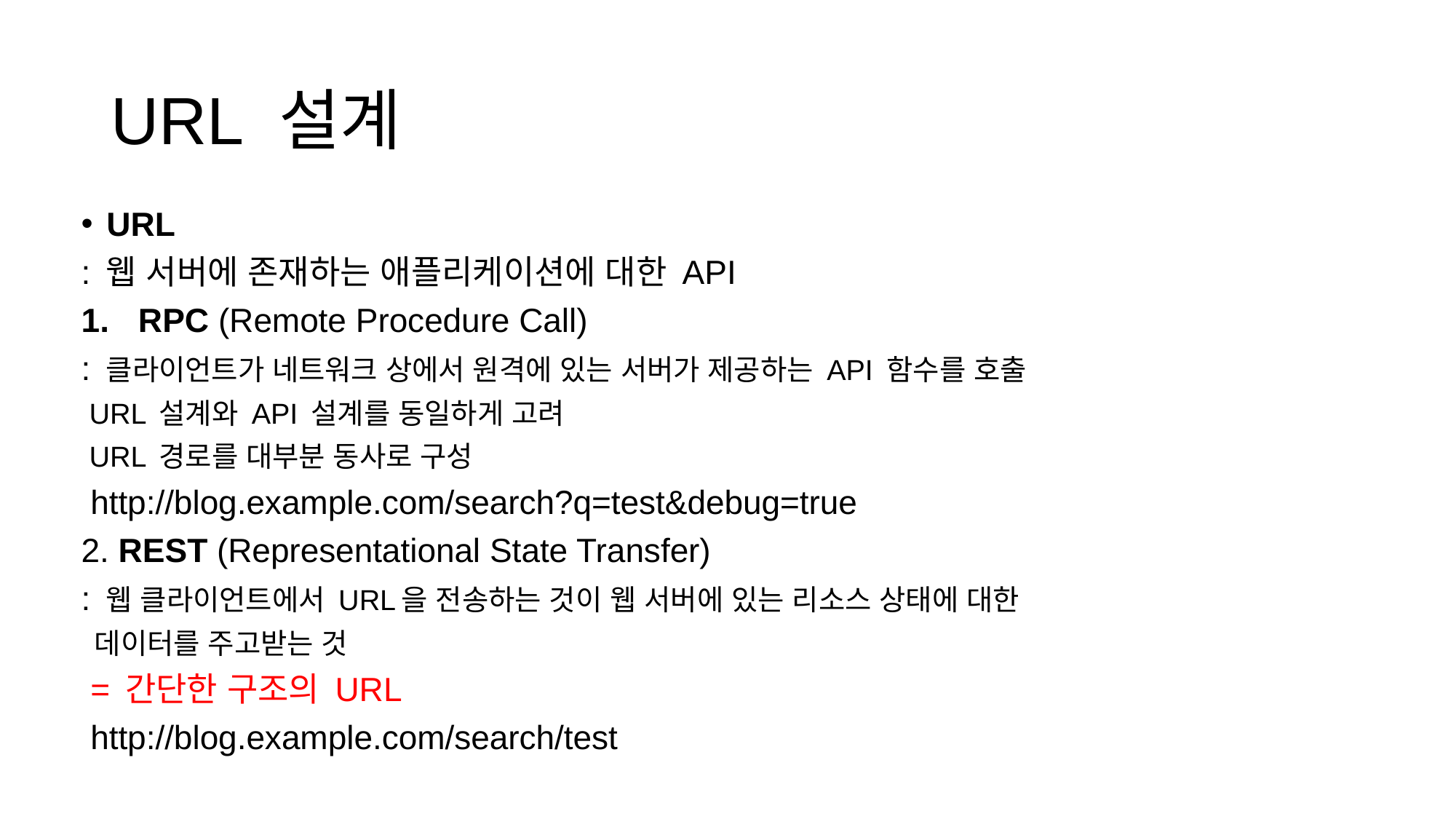

# URL 설계
URL
: 웹 서버에 존재하는 애플리케이션에 대한 API
RPC (Remote Procedure Call)
: 클라이언트가 네트워크 상에서 원격에 있는 서버가 제공하는 API 함수를 호출
 URL 설계와 API 설계를 동일하게 고려
 URL 경로를 대부분 동사로 구성
 http://blog.example.com/search?q=test&debug=true
2. REST (Representational State Transfer)
: 웹 클라이언트에서 URL을 전송하는 것이 웹 서버에 있는 리소스 상태에 대한
 데이터를 주고받는 것
 = 간단한 구조의 URL
 http://blog.example.com/search/test